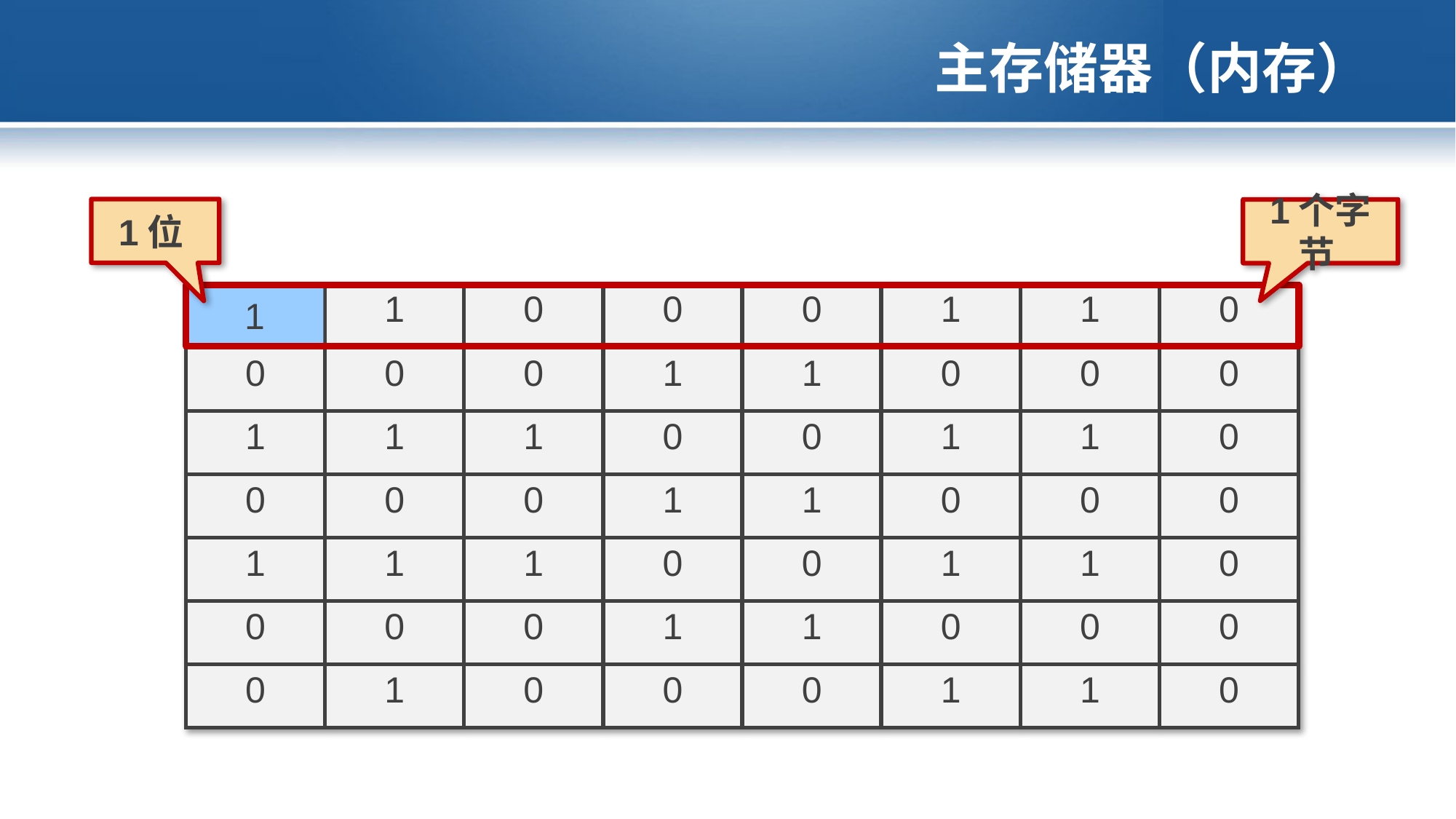

主存储器（内存）
1位
1个字节
| 1 | 1 | 0 | 0 | 0 | 1 | 1 | 0 |
| --- | --- | --- | --- | --- | --- | --- | --- |
| 0 | 0 | 0 | 1 | 1 | 0 | 0 | 0 |
| 1 | 1 | 1 | 0 | 0 | 1 | 1 | 0 |
| 0 | 0 | 0 | 1 | 1 | 0 | 0 | 0 |
| 1 | 1 | 1 | 0 | 0 | 1 | 1 | 0 |
| 0 | 0 | 0 | 1 | 1 | 0 | 0 | 0 |
| 0 | 1 | 0 | 0 | 0 | 1 | 1 | 0 |
1